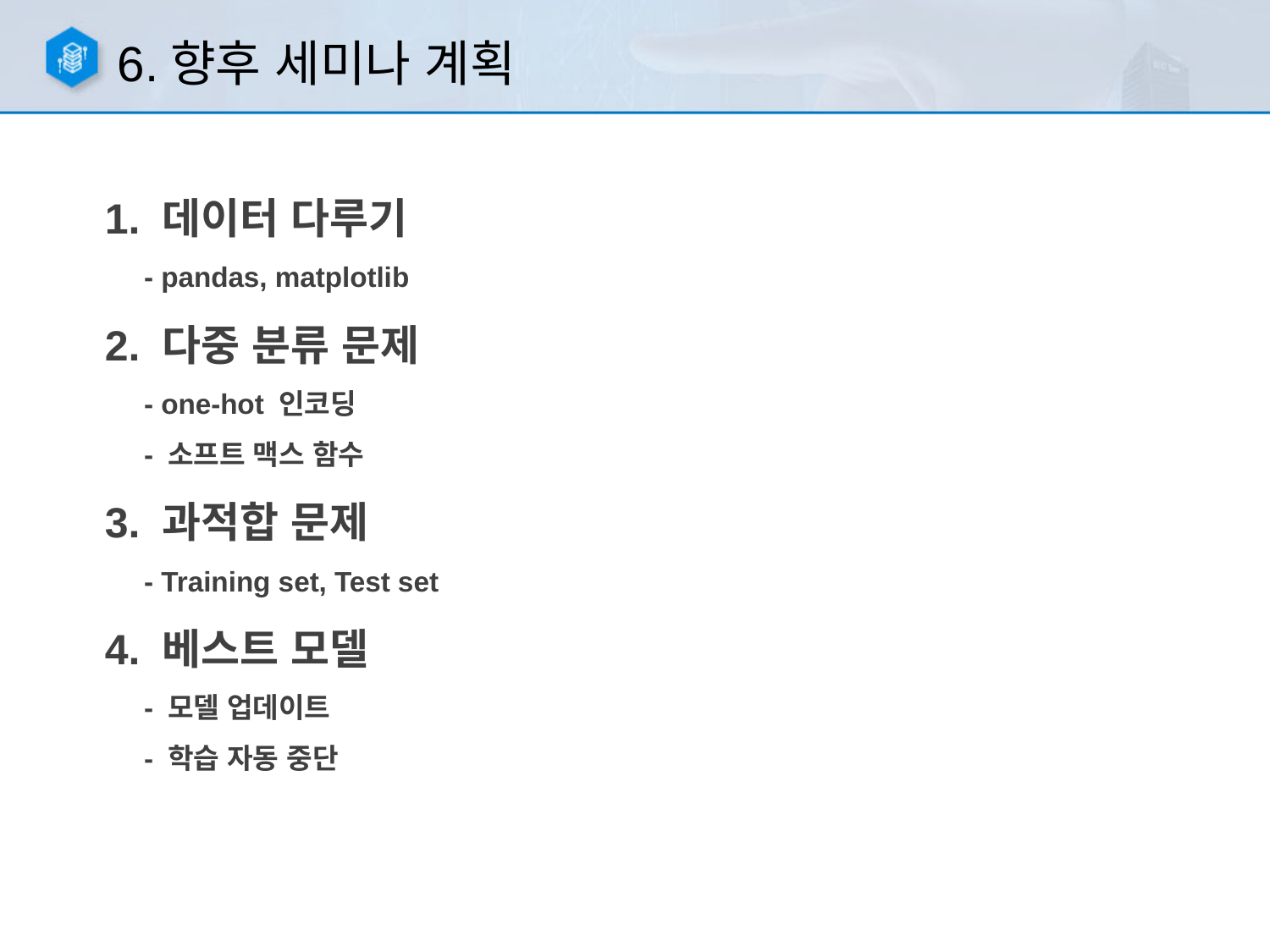

6.향후 세미나 계획
1. 데이터 다루기
     - pandas, matplotlib
2. 다중 분류 문제
     - one-hot 인코딩
     - 소프트 맥스 함수
3. 과적합 문제
     - Training set, Test set
4. 베스트 모델
     - 모델 업데이트
     - 학습 자동 중단